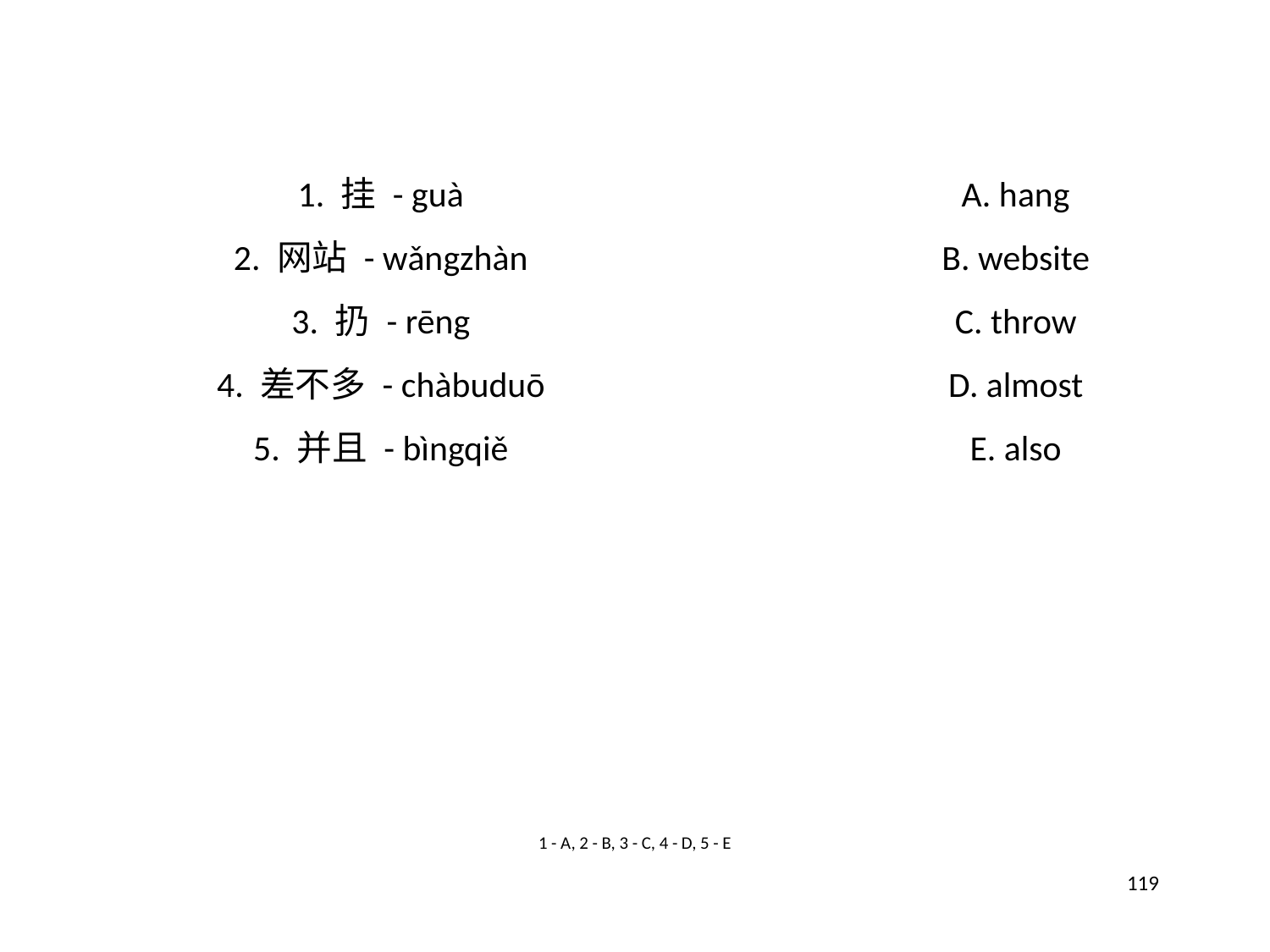

1. 挂 - guà

A. hang

2. 网站 - wǎngzhàn

B. website

3. 扔 - rēng

C. throw

4. 差不多 - chàbuduō

D. almost

5. 并且 - bìngqiě

E. also
1 - A, 2 - B, 3 - C, 4 - D, 5 - E

119